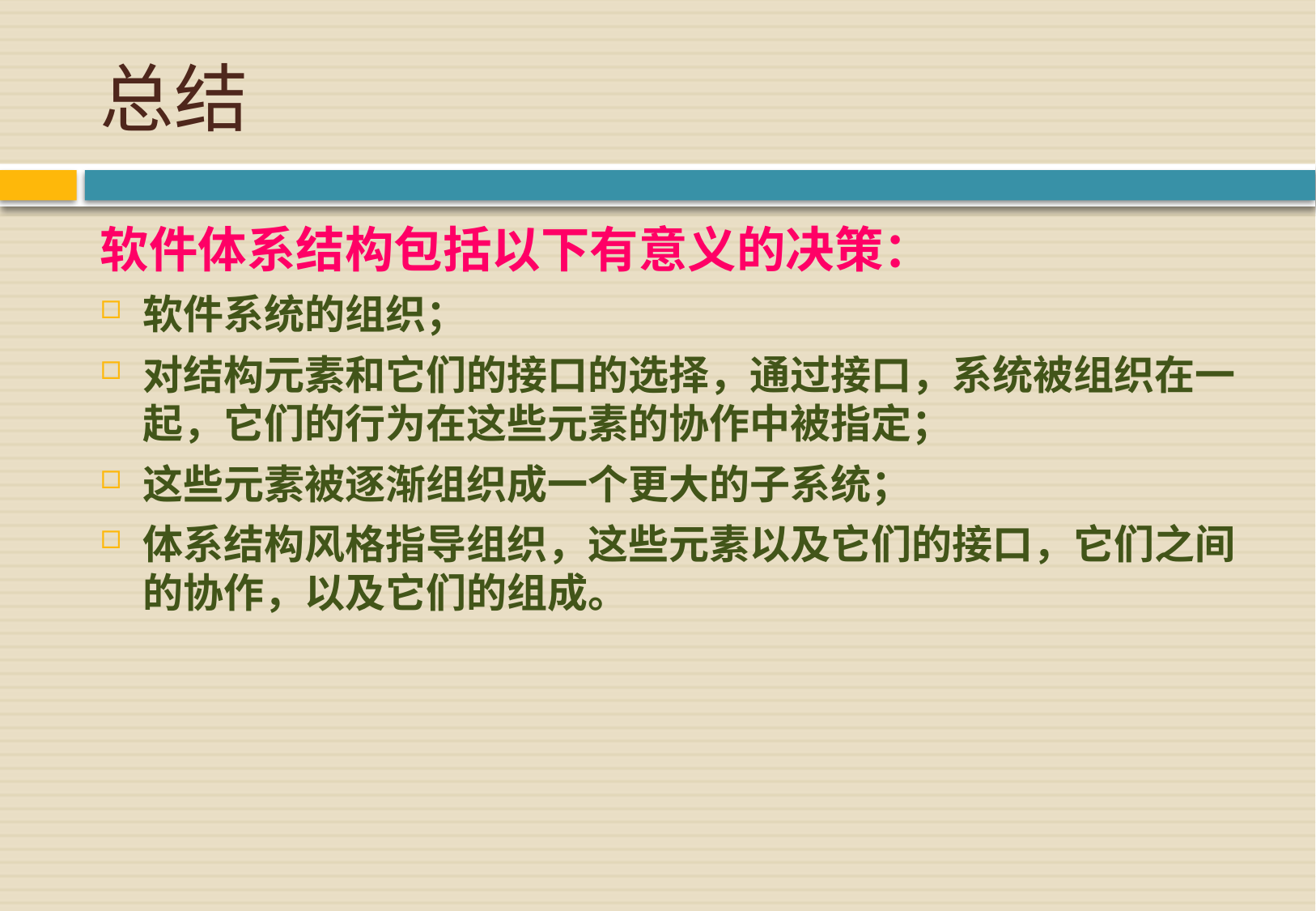

# 总结
软件体系结构包括以下有意义的决策：
软件系统的组织；
对结构元素和它们的接口的选择，通过接口，系统被组织在一起，它们的行为在这些元素的协作中被指定；
这些元素被逐渐组织成一个更大的子系统；
体系结构风格指导组织，这些元素以及它们的接口，它们之间的协作，以及它们的组成。